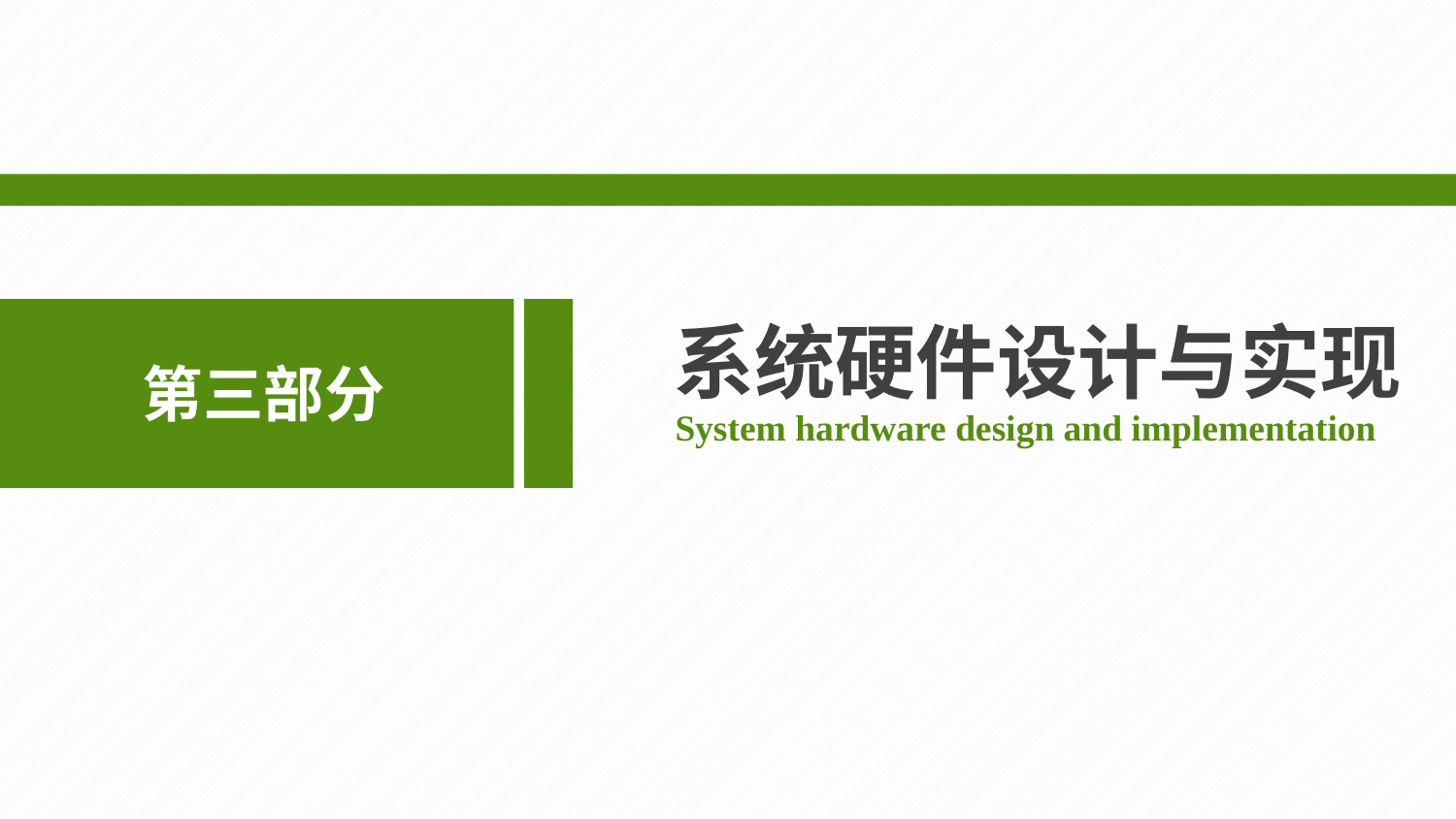

系统硬件设计与实现
System hardware design and implementation
第三部分